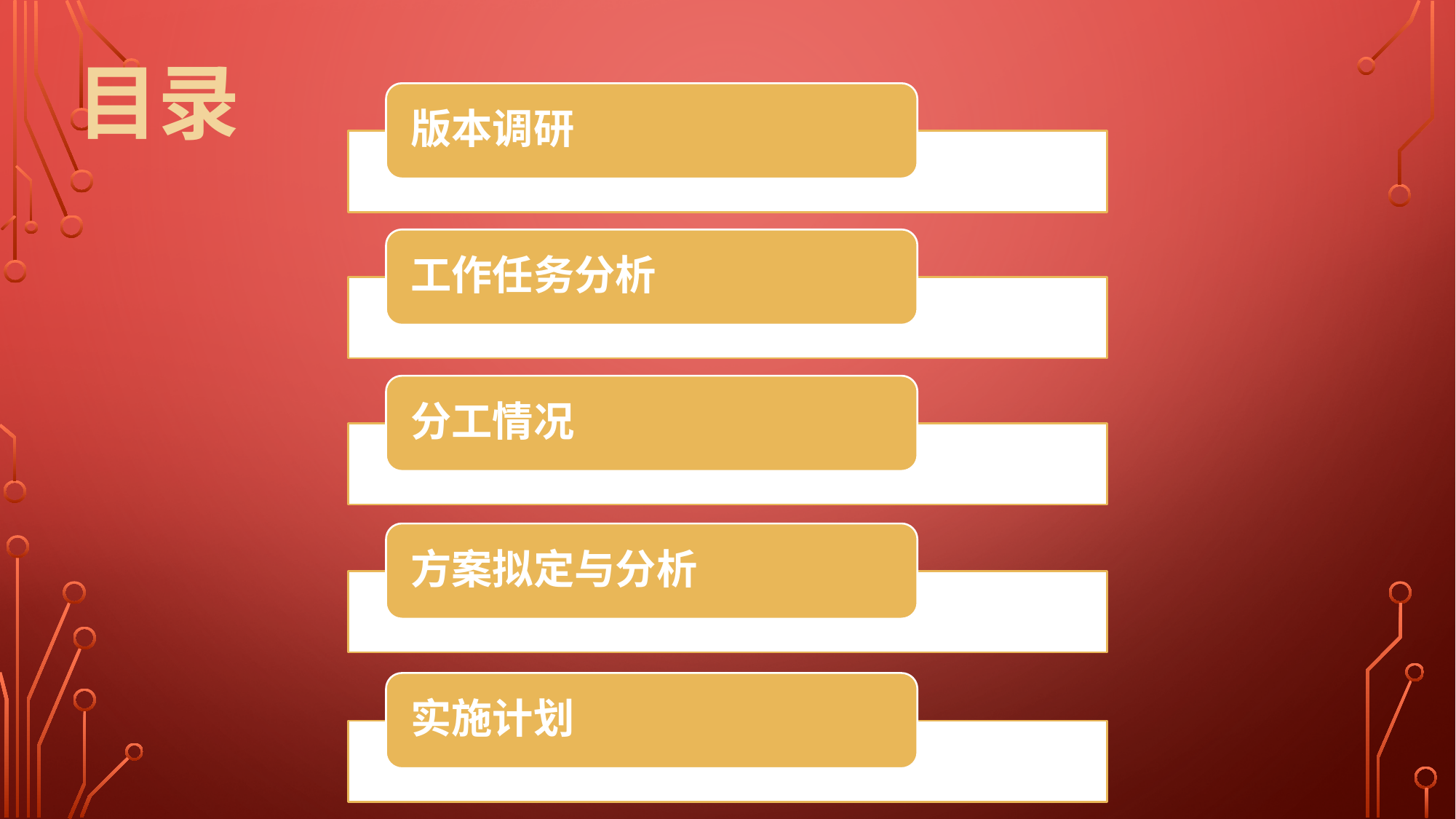

# 目录
版本调研

工作任务分析

分工情况

方案拟定与分析

实施计划